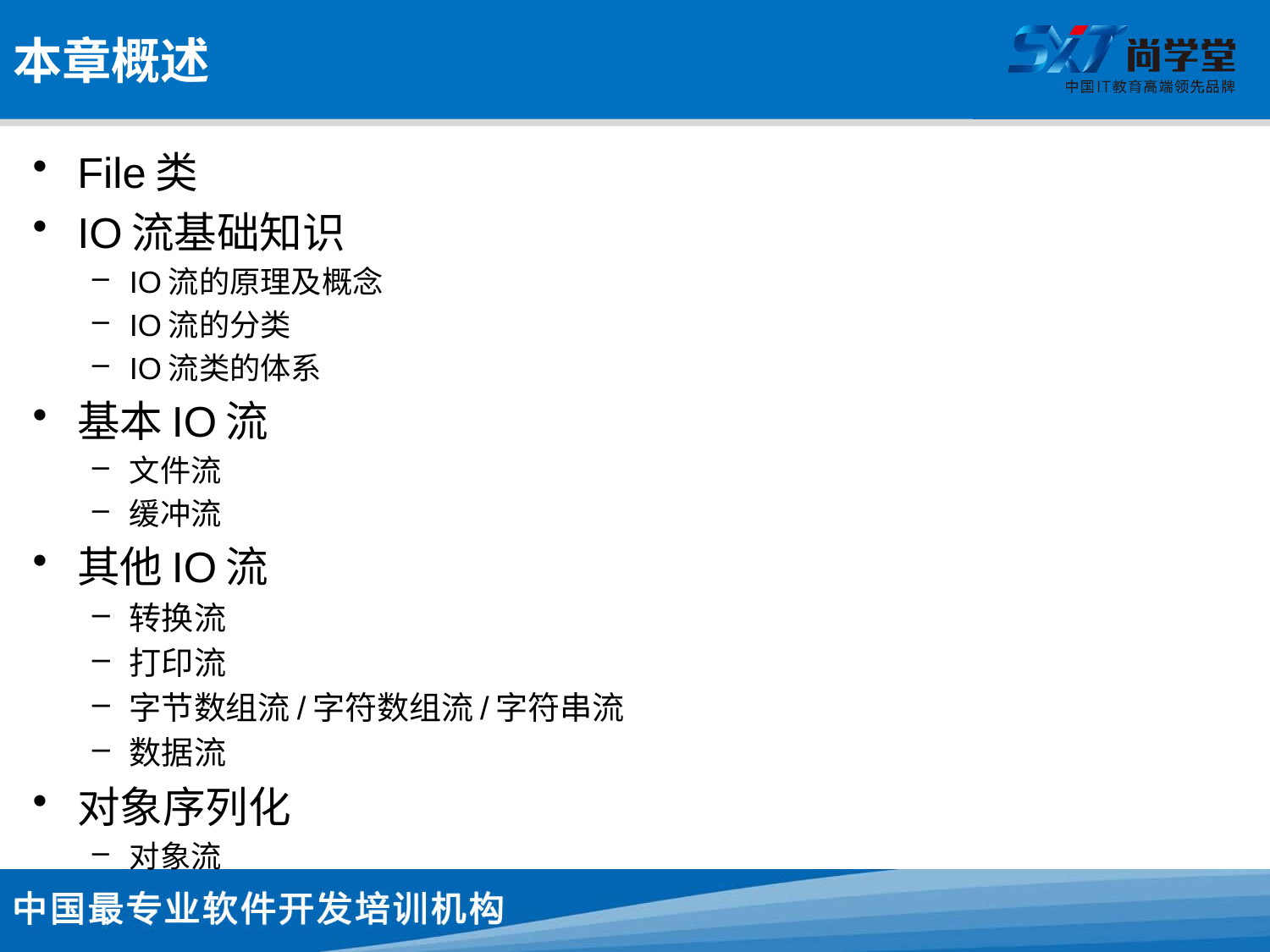

# 本章概述
File类
IO流基础知识
IO流的原理及概念
IO流的分类
IO流类的体系
基本IO流
文件流
缓冲流
其他IO流
转换流
打印流
字节数组流/字符数组流/字符串流
数据流
对象序列化
对象流